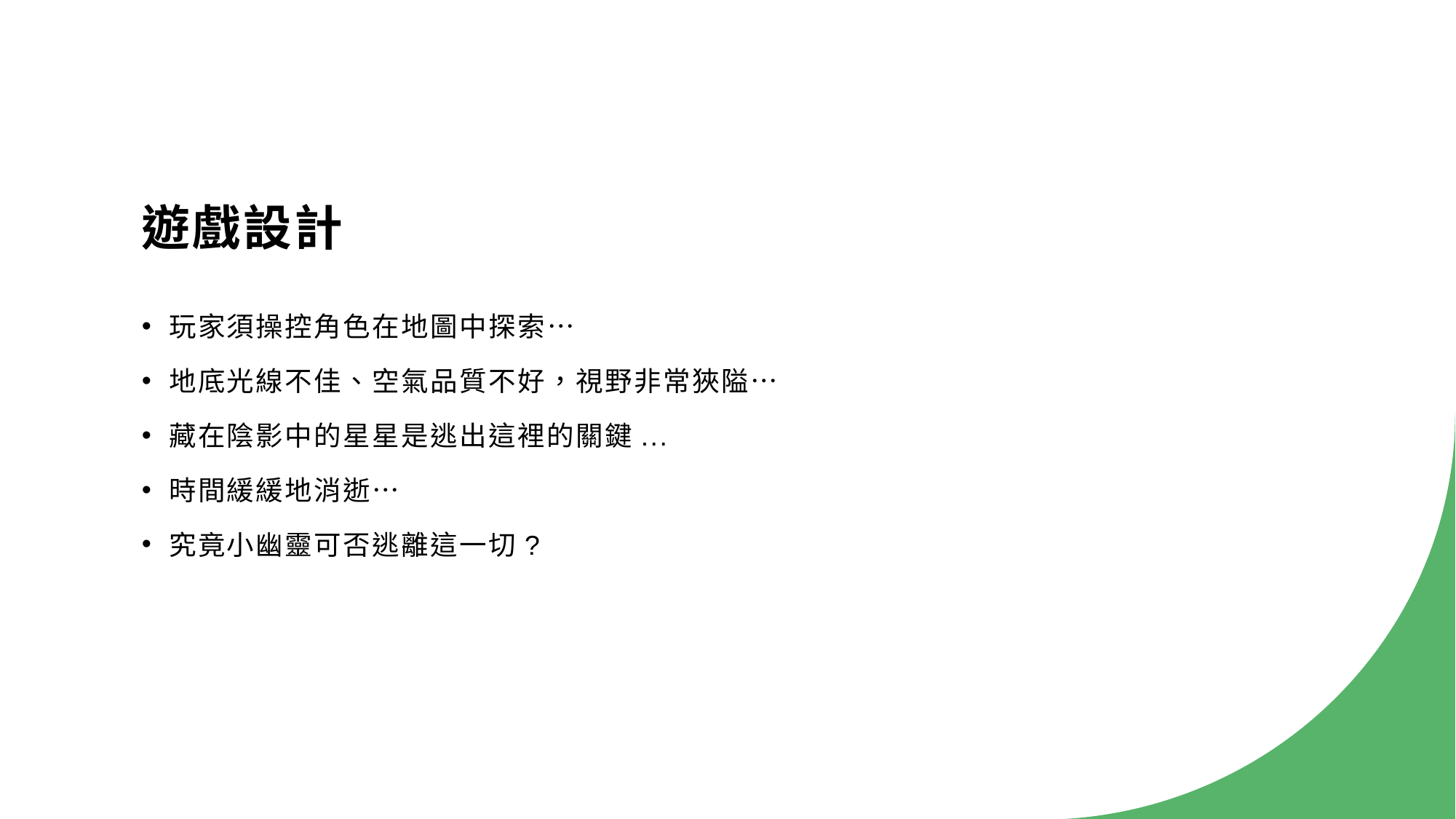

# 遊戲設計
玩家須操控角色在地圖中探索…
地底光線不佳、空氣品質不好，視野非常狹隘…
藏在陰影中的星星是逃出這裡的關鍵...
時間緩緩地消逝…
究竟小幽靈可否逃離這一切?